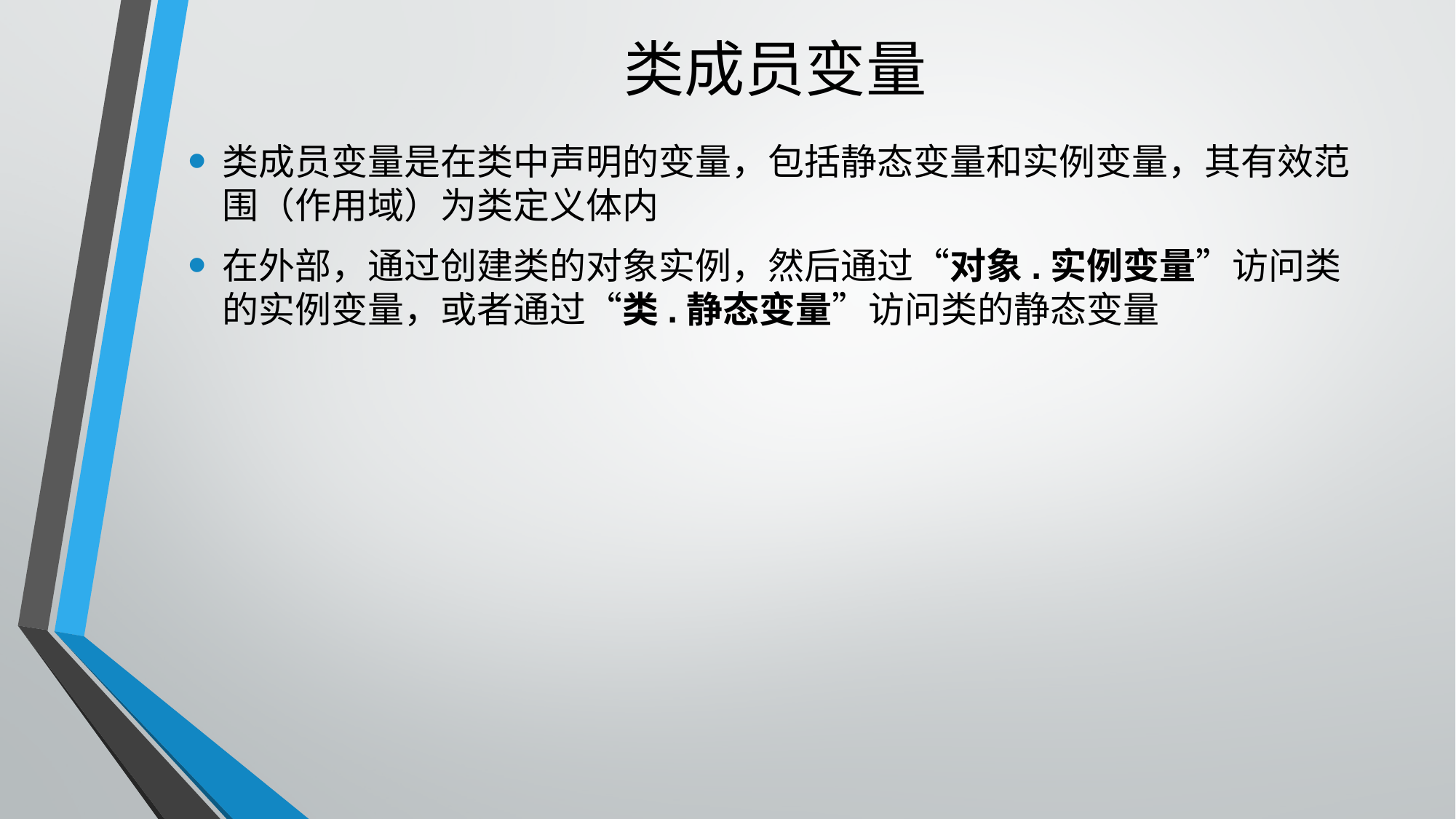

# 类成员变量
类成员变量是在类中声明的变量，包括静态变量和实例变量，其有效范围（作用域）为类定义体内
在外部，通过创建类的对象实例，然后通过“对象.实例变量”访问类的实例变量，或者通过“类.静态变量”访问类的静态变量